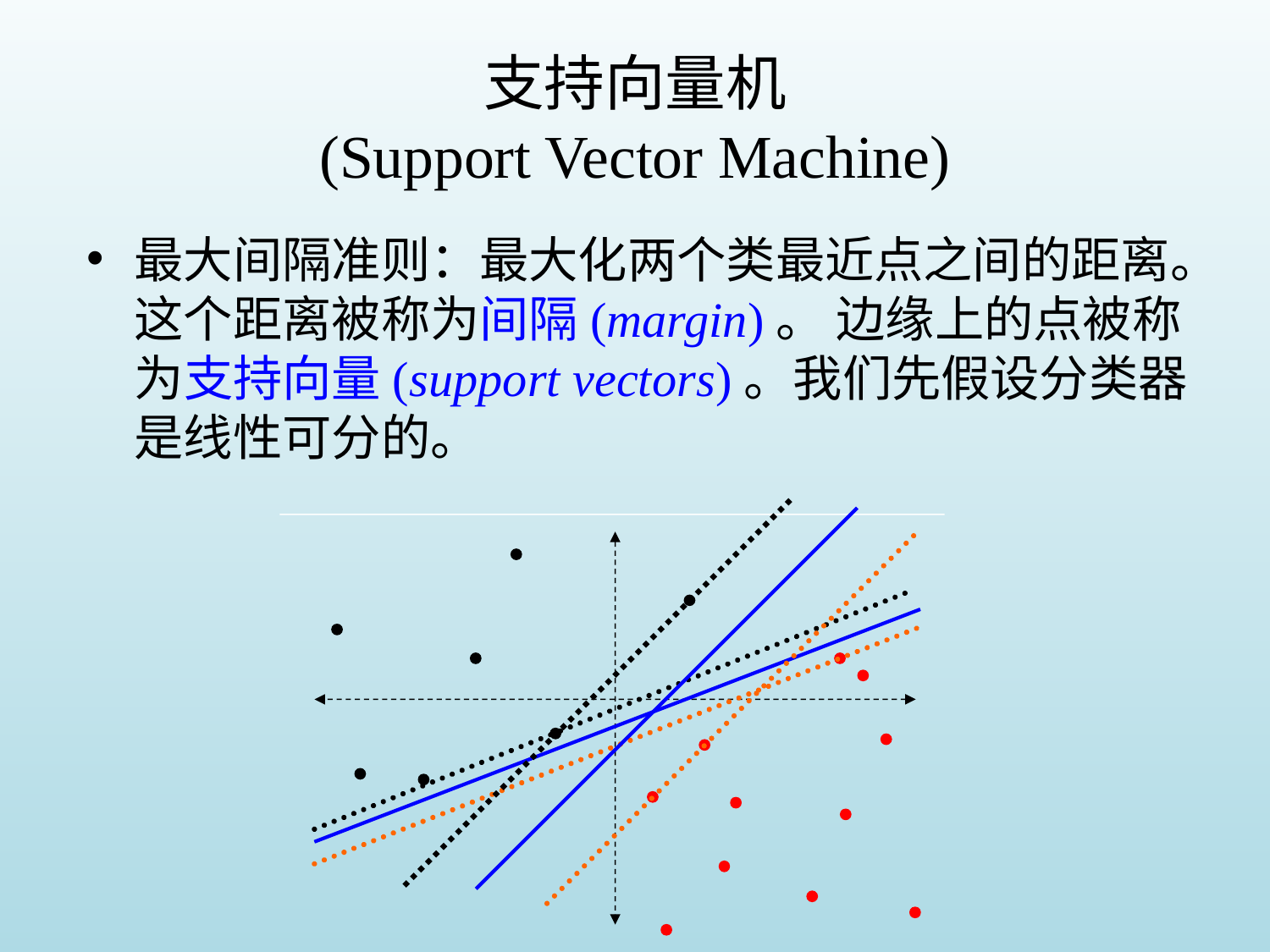

# 支持向量机 (Support Vector Machine)
最大间隔准则：最大化两个类最近点之间的距离。这个距离被称为间隔(margin)。 边缘上的点被称为支持向量(support vectors)。我们先假设分类器是线性可分的。